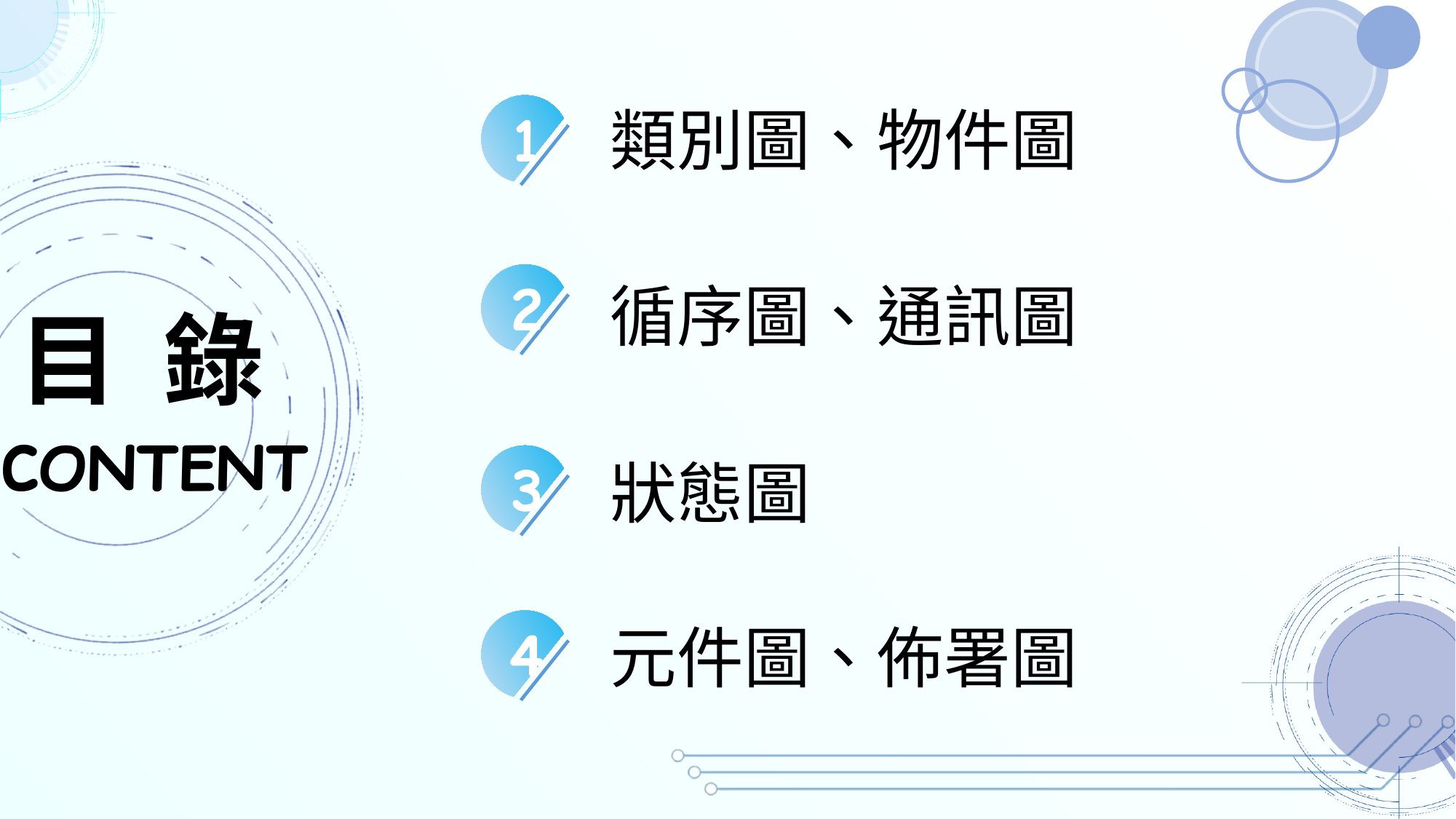

類別圖、物件圖

1

循序圖、通訊圖
2
目  錄
CONTENT

狀態圖
3

元件圖、佈署圖
4